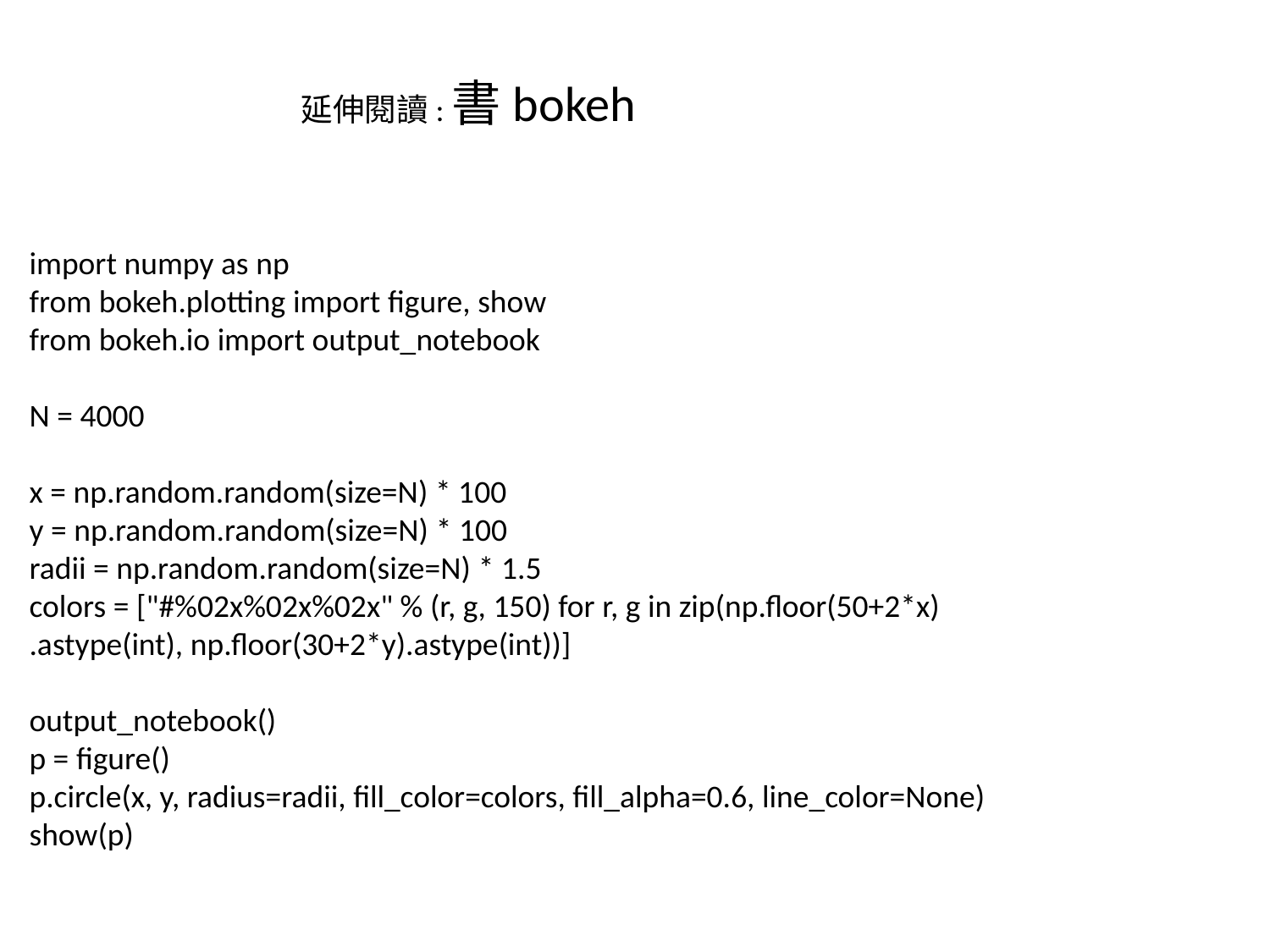

延伸閱讀:書bokeh
import numpy as np
from bokeh.plotting import figure, show
from bokeh.io import output_notebook
N = 4000
x = np.random.random(size=N) * 100
y = np.random.random(size=N) * 100
radii = np.random.random(size=N) * 1.5
colors = ["#%02x%02x%02x" % (r, g, 150) for r, g in zip(np.floor(50+2*x)
.astype(int), np.floor(30+2*y).astype(int))]
output_notebook()
p = figure()
p.circle(x, y, radius=radii, fill_color=colors, fill_alpha=0.6, line_color=None)
show(p)